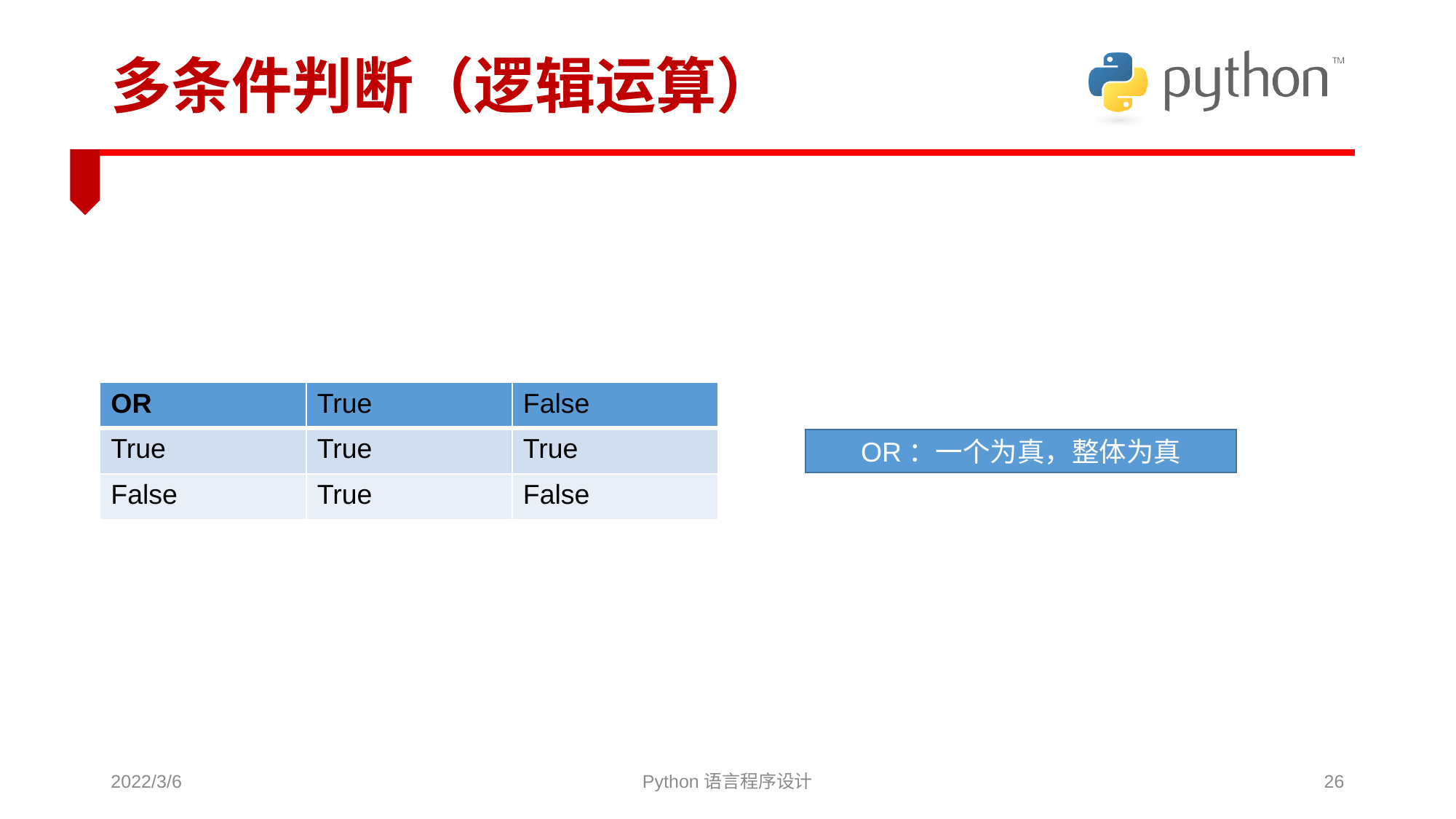

# 多条件判断（逻辑运算）

| OR | True | False |
| --- | --- | --- |
| True | True | True |
| False | True | False |
OR：一个为真，整体为真
2022/3/6
Python语言程序设计
26